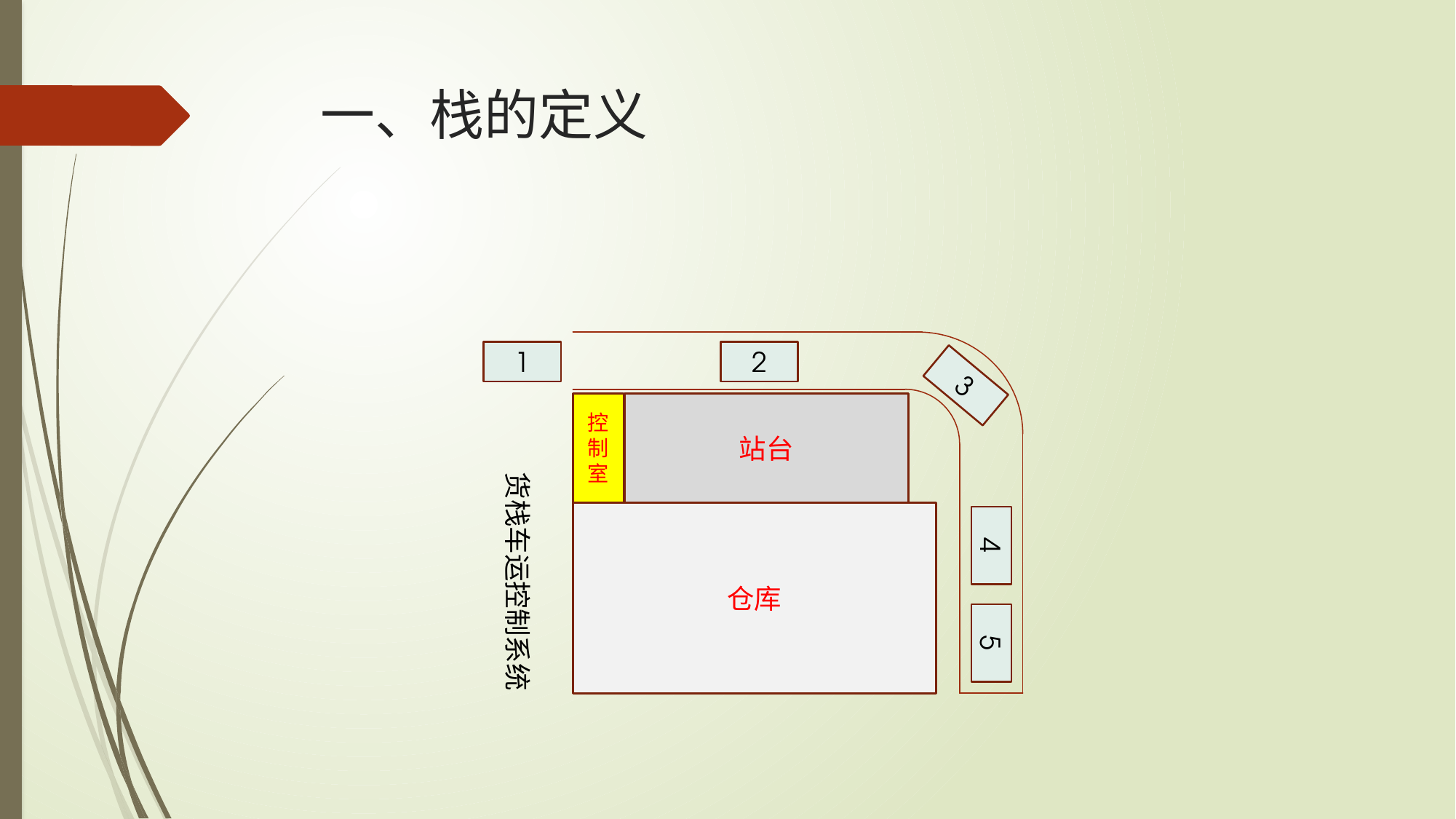

# 一、栈的定义

1
2
3

站台
控制室
货栈车运控制系统
仓库
4
5